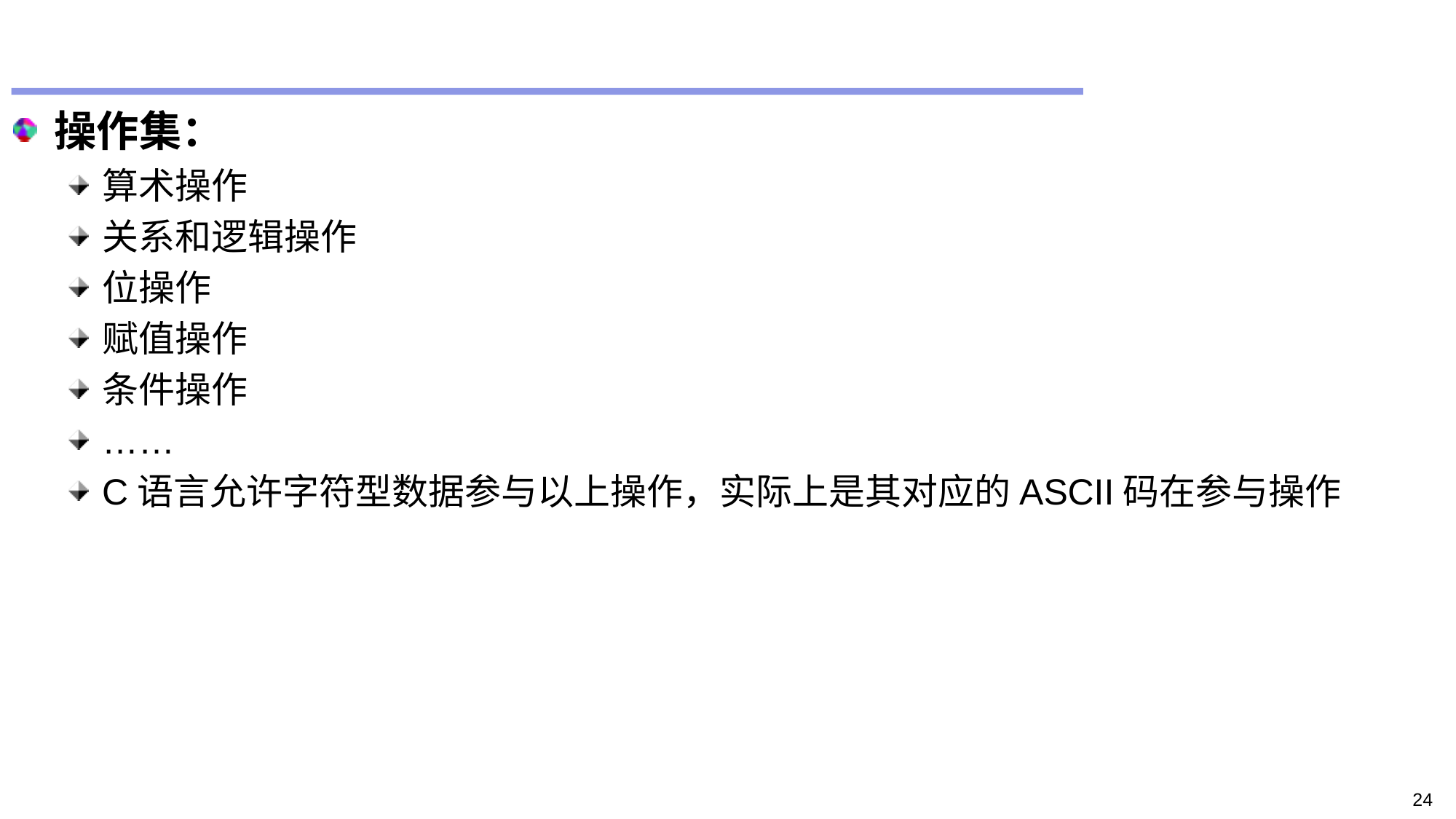

操作集：
算术操作
关系和逻辑操作
位操作
赋值操作
条件操作
……
C语言允许字符型数据参与以上操作，实际上是其对应的ASCII码在参与操作
24